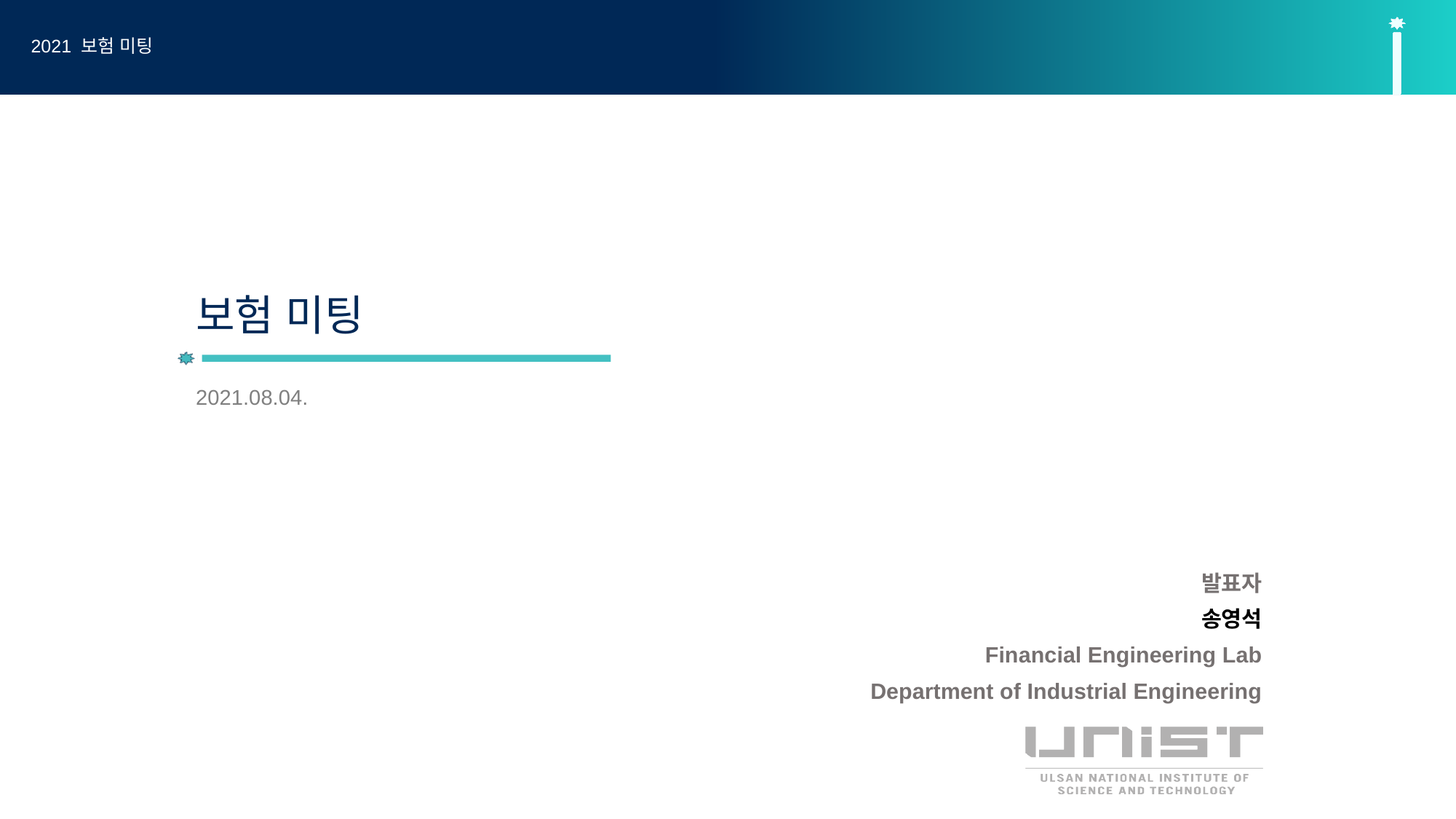

2021 보험 미팅
# 보험 미팅
2021.08.04.

발표자
송영석
Financial Engineering Lab
Department of Industrial Engineering